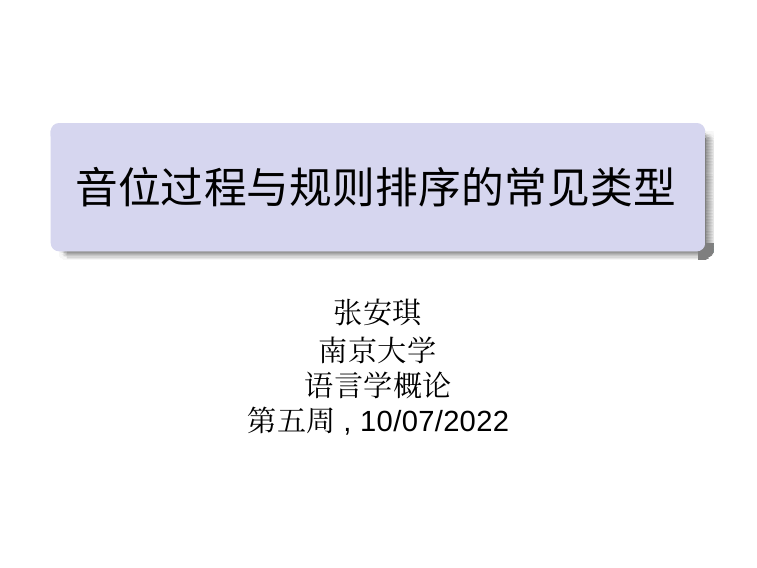

# 音位过程与规则排序的常见类型
张安琪
南京大学
语言学概论
第五周, 10/07/2022